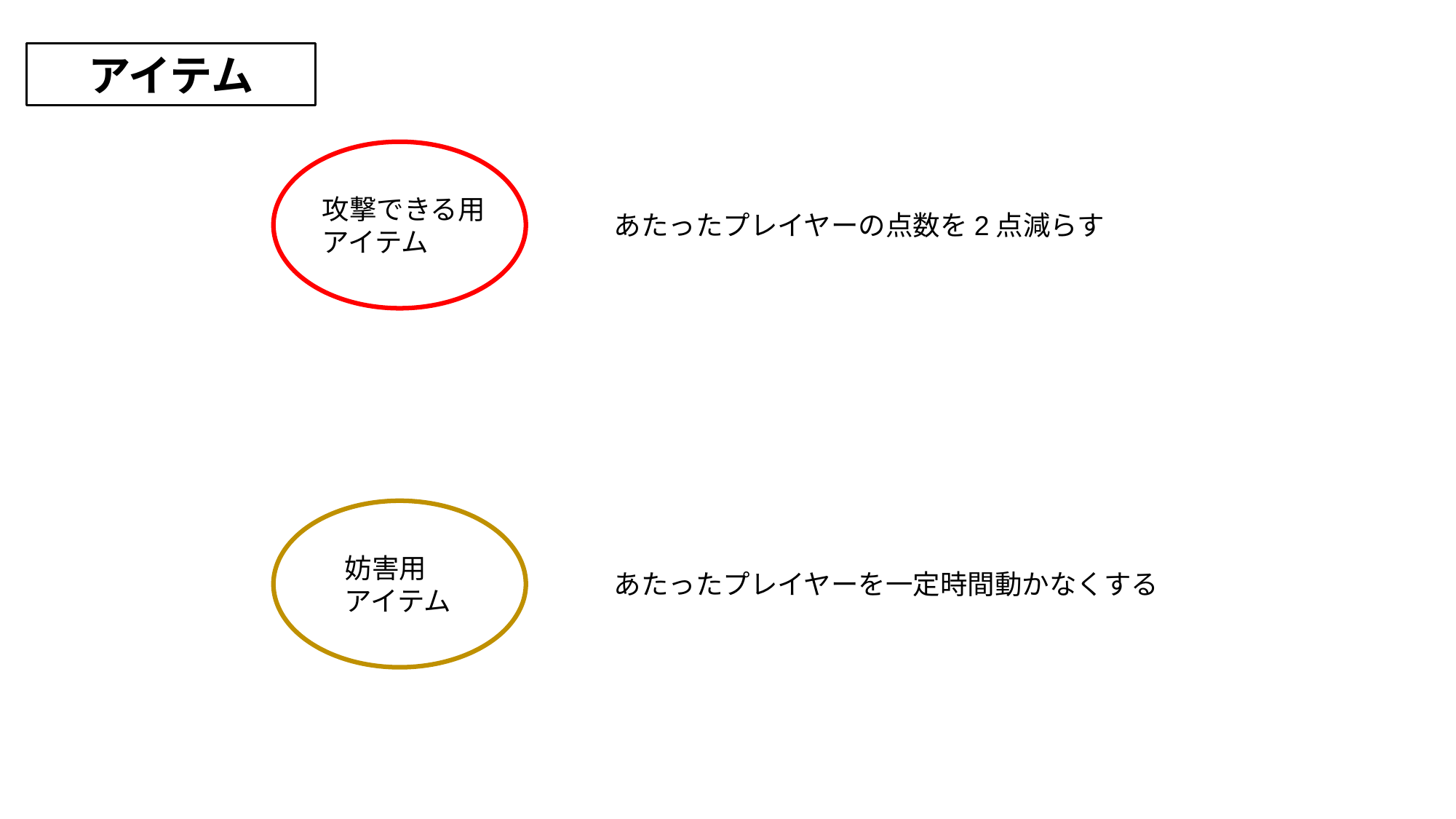

アイテム

攻撃できる用アイテム
あたったプレイヤーの点数を2点減らす

妨害用
アイテム
あたったプレイヤーを一定時間動かなくする